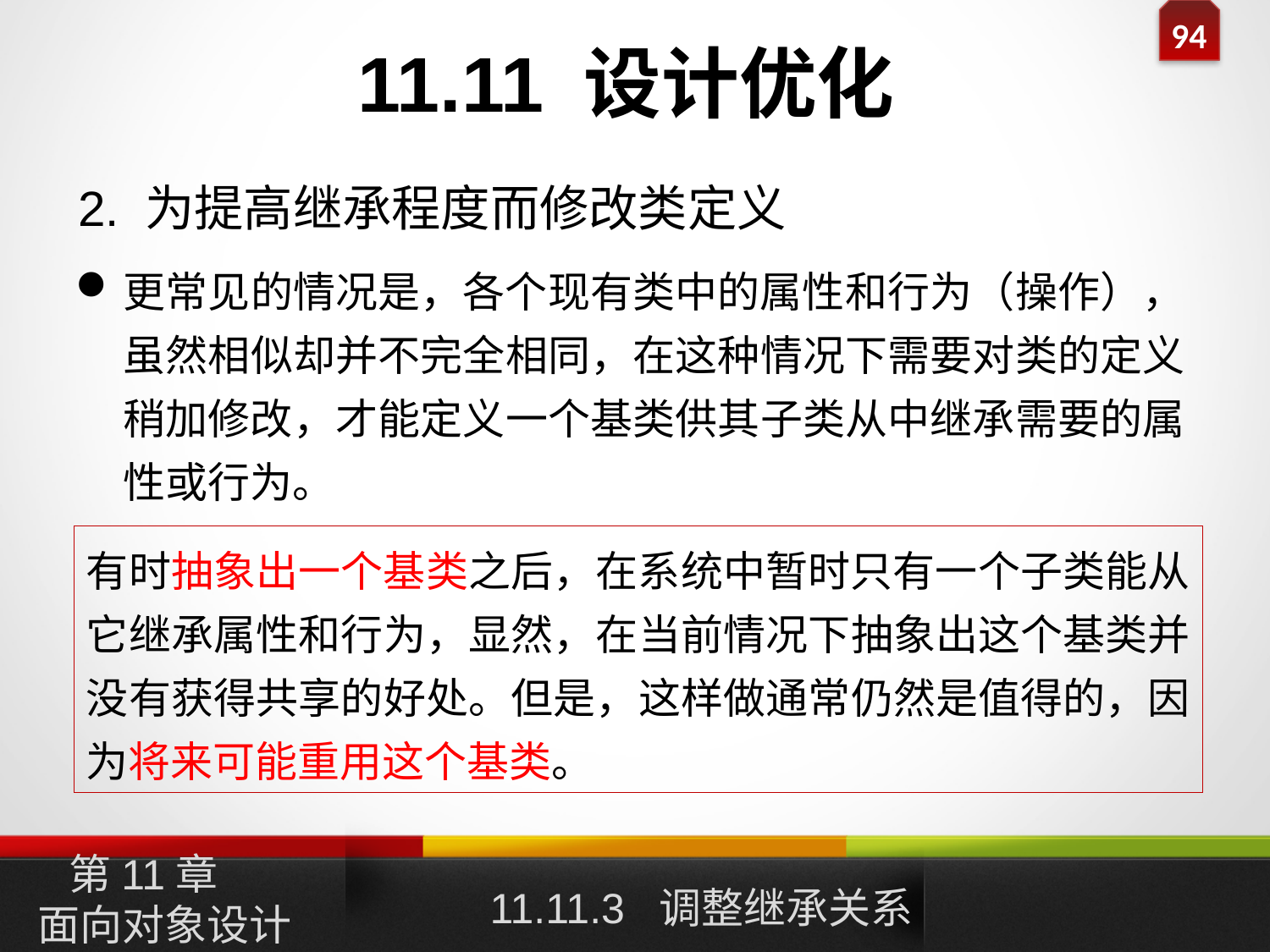

# 11.11 设计优化
2. 为提高继承程度而修改类定义
更常见的情况是，各个现有类中的属性和行为（操作），虽然相似却并不完全相同，在这种情况下需要对类的定义稍加修改，才能定义一个基类供其子类从中继承需要的属性或行为。
有时抽象出一个基类之后，在系统中暂时只有一个子类能从它继承属性和行为，显然，在当前情况下抽象出这个基类并没有获得共享的好处。但是，这样做通常仍然是值得的，因为将来可能重用这个基类。
11.11.3  调整继承关系